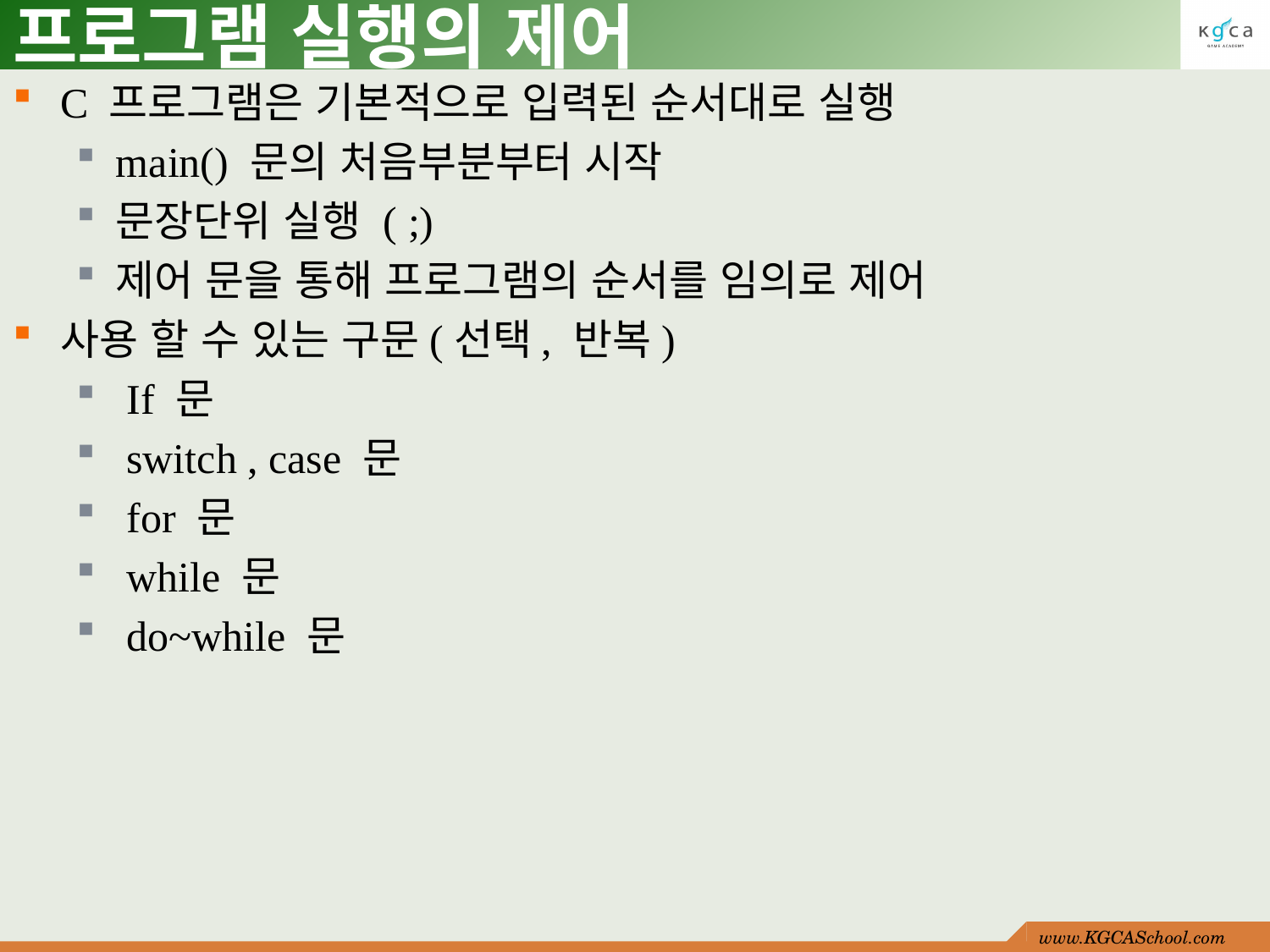

# 프로그램 실행의 제어
C 프로그램은 기본적으로 입력된 순서대로 실행
main() 문의 처음부분부터 시작
문장단위 실행 ( ;)
제어 문을 통해 프로그램의 순서를 임의로 제어
사용 할 수 있는 구문(선택, 반복)
 If 문
 switch , case 문
 for 문
 while 문
 do~while 문